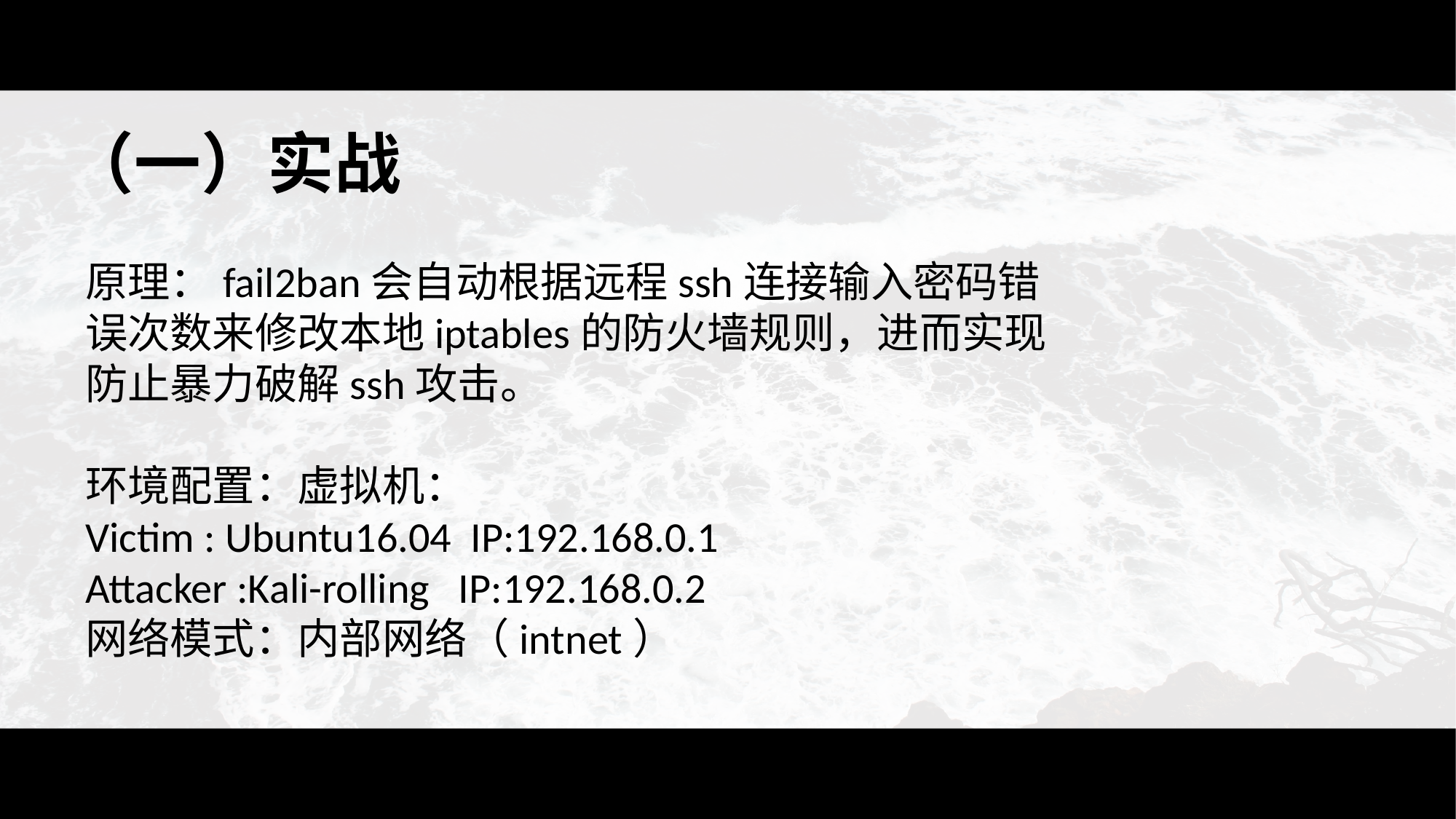

（一）实战
原理：fail2ban会自动根据远程ssh连接输入密码错误次数来修改本地iptables的防火墙规则，进而实现防止暴力破解ssh攻击。

环境配置：虚拟机：
Victim : Ubuntu16.04  IP:192.168.0.1
Attacker :Kali-rolling   IP:192.168.0.2
网络模式：内部网络（intnet）